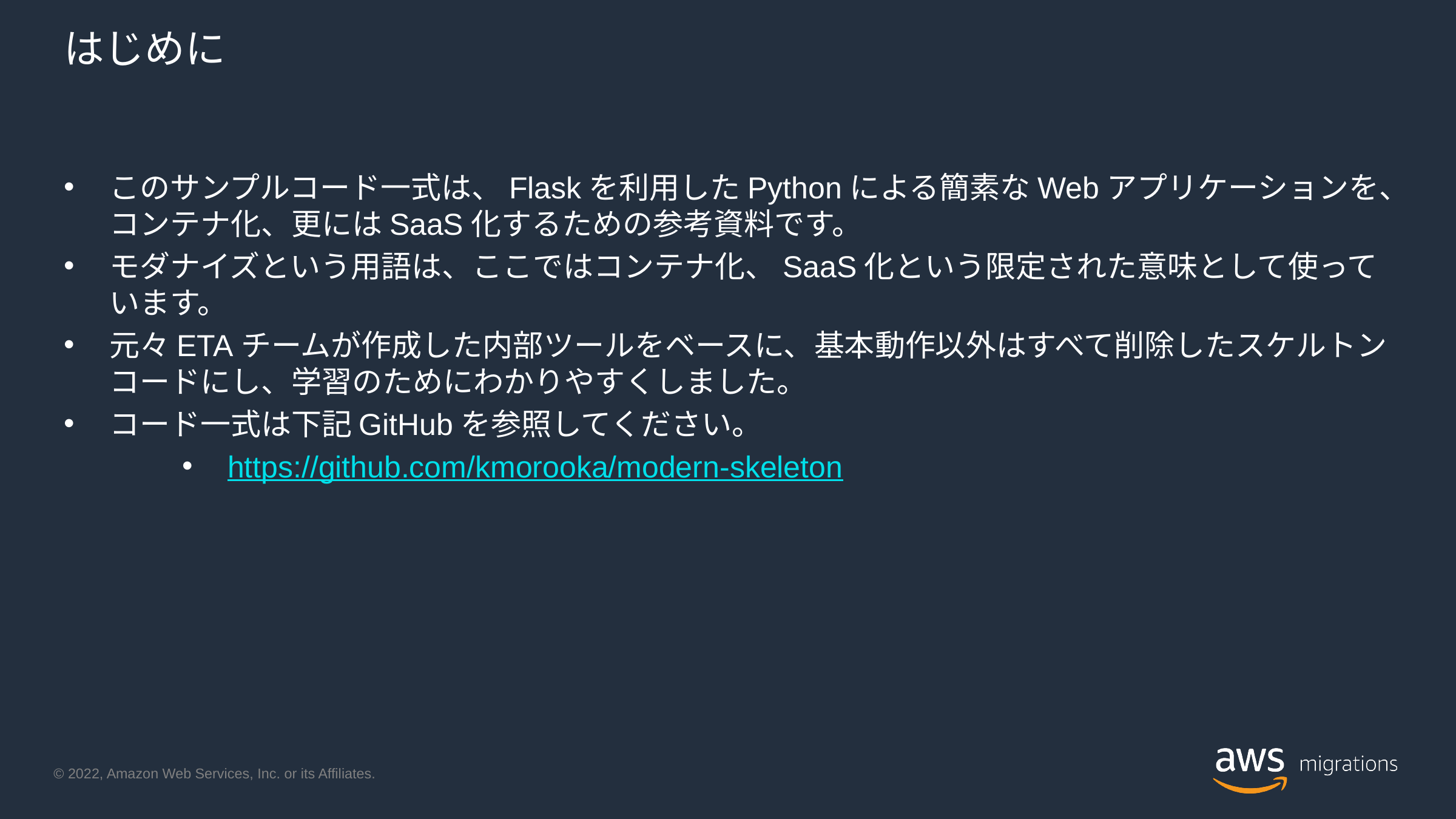

# はじめに
このサンプルコード一式は、Flaskを利用したPythonによる簡素なWebアプリケーションを、コンテナ化、更にはSaaS化するための参考資料です。
モダナイズという用語は、ここではコンテナ化、SaaS化という限定された意味として使っています。
元々ETAチームが作成した内部ツールをベースに、基本動作以外はすべて削除したスケルトンコードにし、学習のためにわかりやすくしました。
コード一式は下記GitHubを参照してください。
https://github.com/kmorooka/modern-skeleton